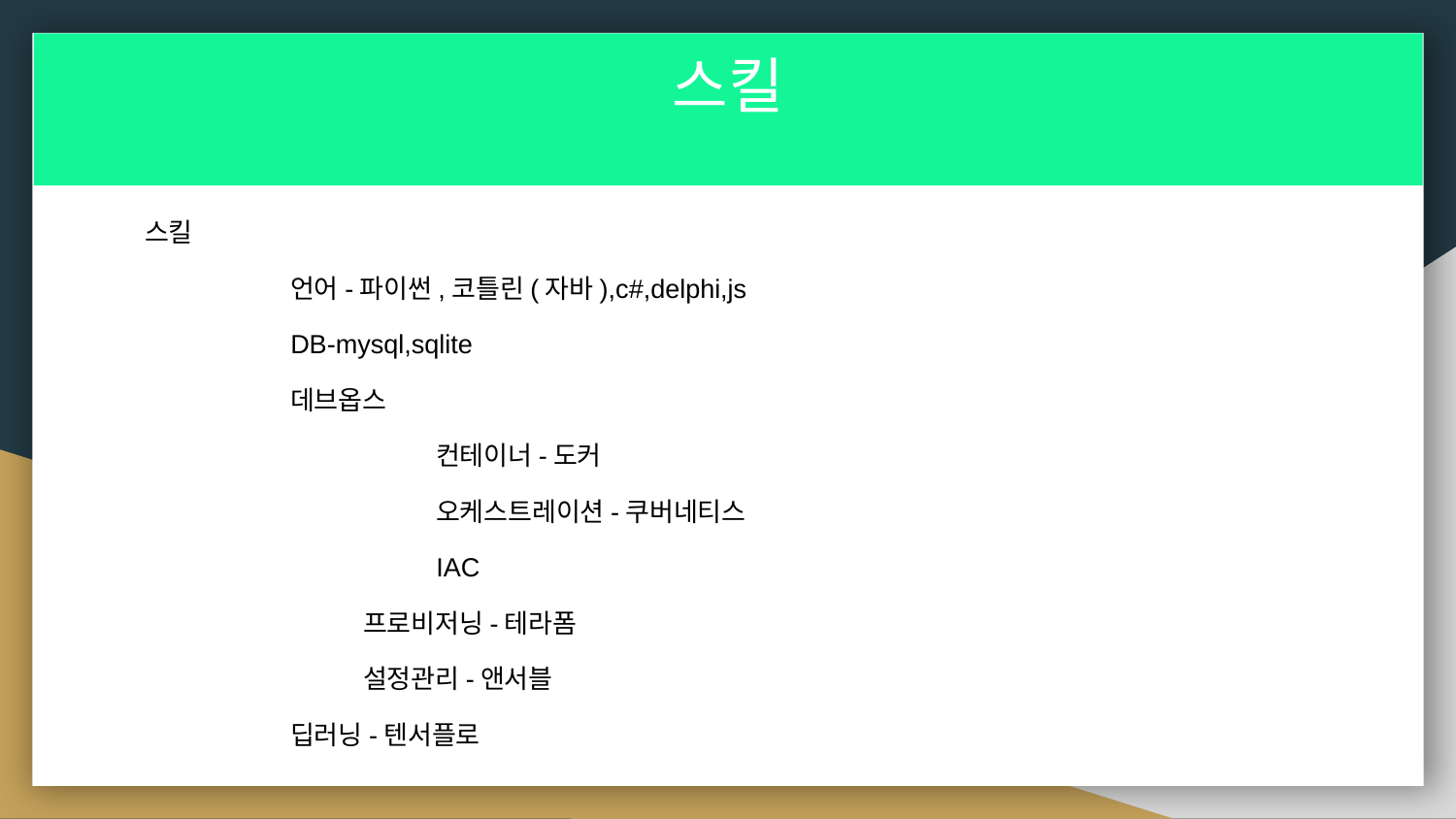

# 스킬

스킬
	언어-파이썬,코틀린(자바),c#,delphi,js
	DB-mysql,sqlite
	데브옵스
		컨테이너-도커
		오케스트레이션-쿠버네티스
		IAC
프로비저닝-테라폼
설정관리-앤서블
	딥러닝-텐서플로